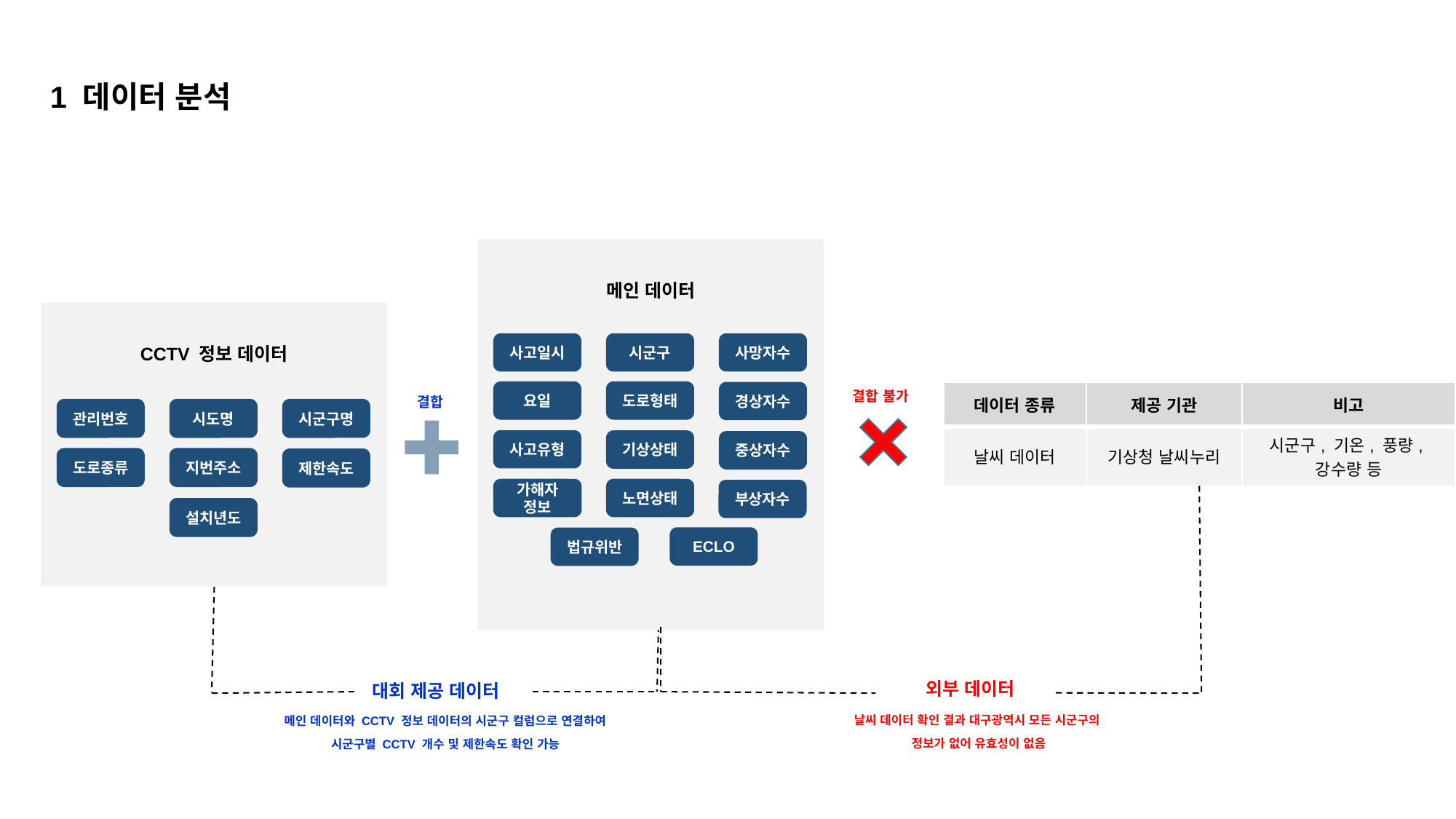

1 데이터 분석

메인 데이터
사고일시
시군구
사망자수
요일
도로형태
경상자수
사고유형
기상상태
중상자수
가해자 정보
노면상태
부상자수
ECLO
법규위반

CCTV 정보 데이터
관리번호
시도명
시군구명
도로종류
지번주소
제한속도
설치년도
결합 불가

| 데이터 종류 | 제공 기관 | 비고 |
| --- | --- | --- |
| 날씨 데이터 | 기상청 날씨누리 | 시군구, 기온, 풍량, 강수량 등 |
결합

외부 데이터
대회 제공 데이터
날씨 데이터 확인 결과 대구광역시 모든 시군구의
정보가 없어 유효성이 없음
메인 데이터와 CCTV 정보 데이터의 시군구 컬럼으로 연결하여
시군구별 CCTV 개수 및 제한속도 확인 가능